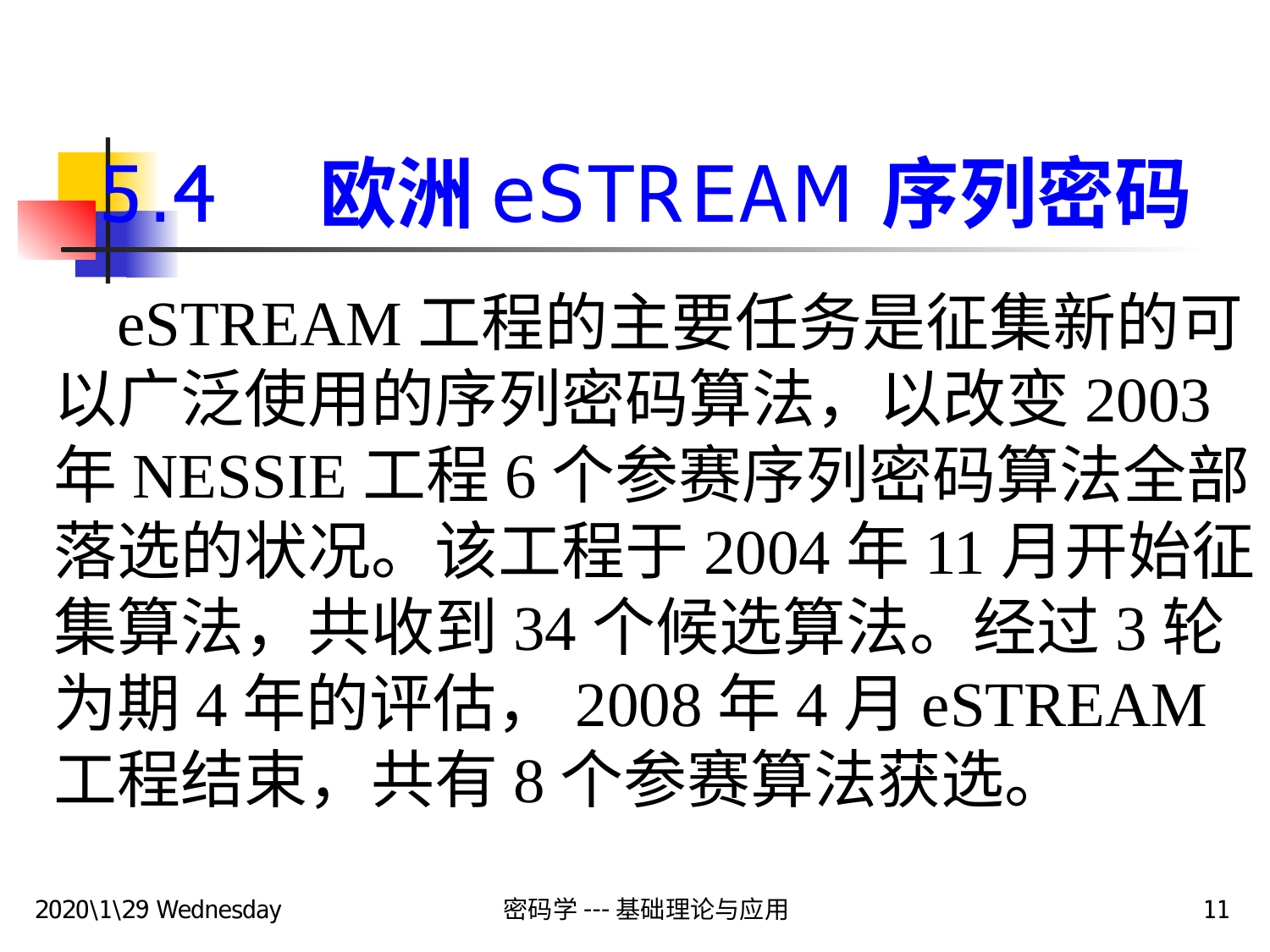

5.4　欧洲eSTREAM序列密码
eSTREAM工程的主要任务是征集新的可以广泛使用的序列密码算法，以改变2003年NESSIE工程6个参赛序列密码算法全部落选的状况。该工程于2004年11月开始征集算法，共收到34个候选算法。经过3轮为期4年的评估，2008年4月eSTREAM工程结束，共有8个参赛算法获选。
2020\1\29 Wednesday
密码学---基础理论与应用
11